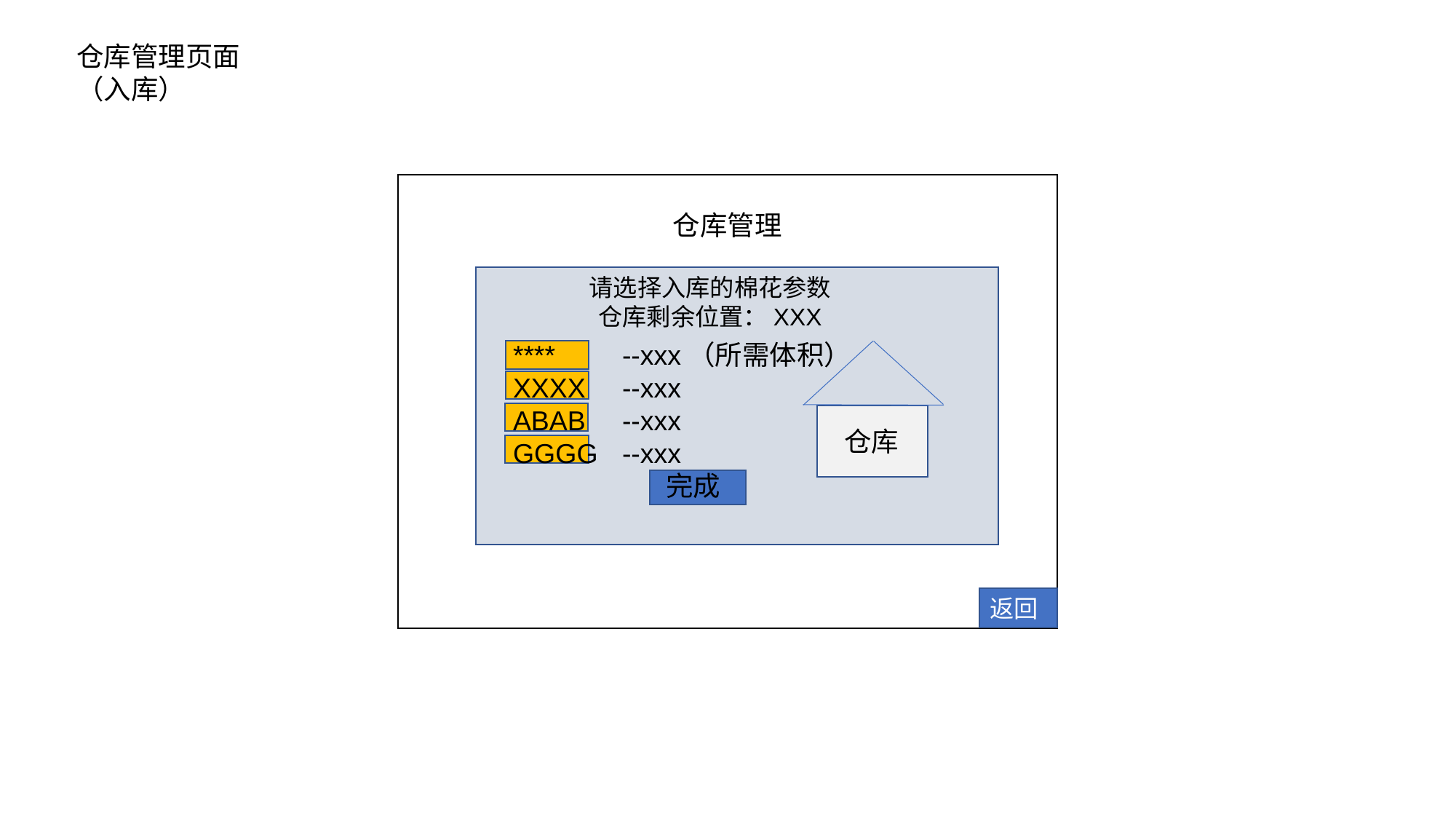

仓库管理页面（入库）

仓库管理

请选择入库的棉花参数
仓库剩余位置：XXX
****	--xxx（所需体积）
XXXX	--xxx
ABAB	--xxx
GGGG	--xxx

仓库

完成

返回